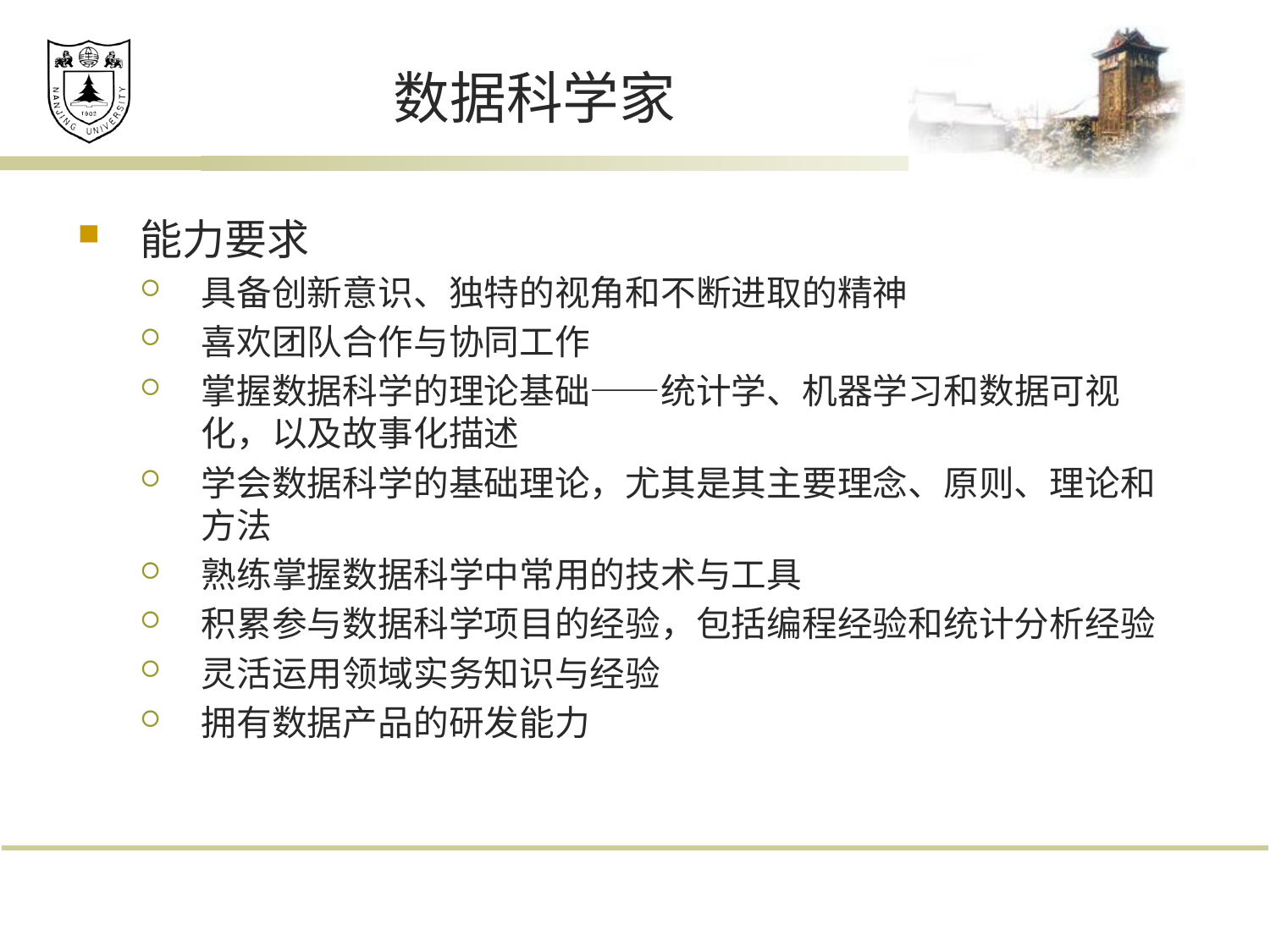

# 数据科学家
能力要求
具备创新意识、独特的视角和不断进取的精神
喜欢团队合作与协同工作
掌握数据科学的理论基础——统计学、机器学习和数据可视化，以及故事化描述
学会数据科学的基础理论，尤其是其主要理念、原则、理论和方法
熟练掌握数据科学中常用的技术与工具
积累参与数据科学项目的经验，包括编程经验和统计分析经验
灵活运用领域实务知识与经验
拥有数据产品的研发能力